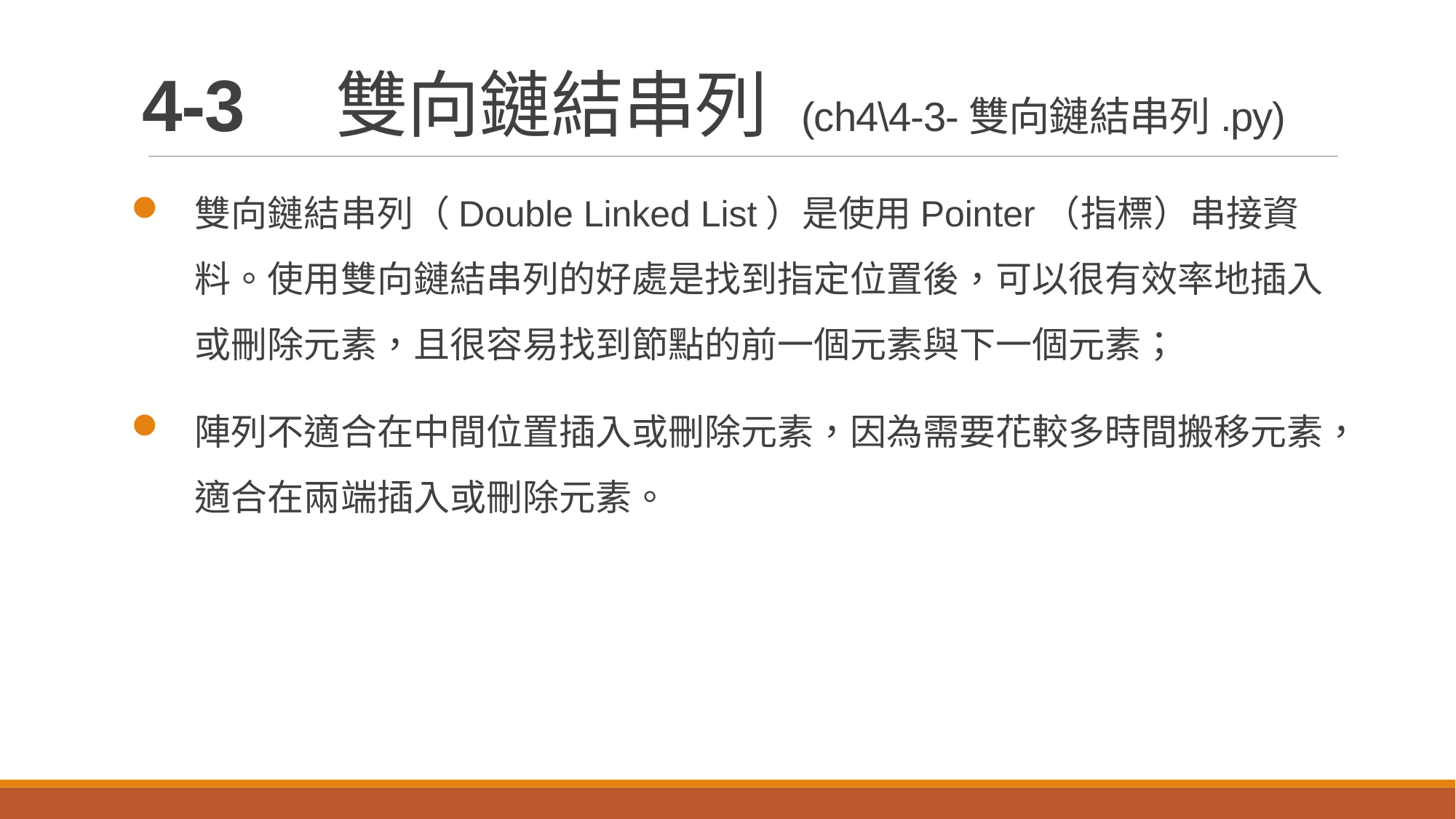

# 4-3　雙向鏈結串列 (ch4\4-3-雙向鏈結串列.py)
雙向鏈結串列（Double Linked List）是使用Pointer（指標）串接資料。使用雙向鏈結串列的好處是找到指定位置後，可以很有效率地插入或刪除元素，且很容易找到節點的前一個元素與下一個元素；
陣列不適合在中間位置插入或刪除元素，因為需要花較多時間搬移元素，適合在兩端插入或刪除元素。